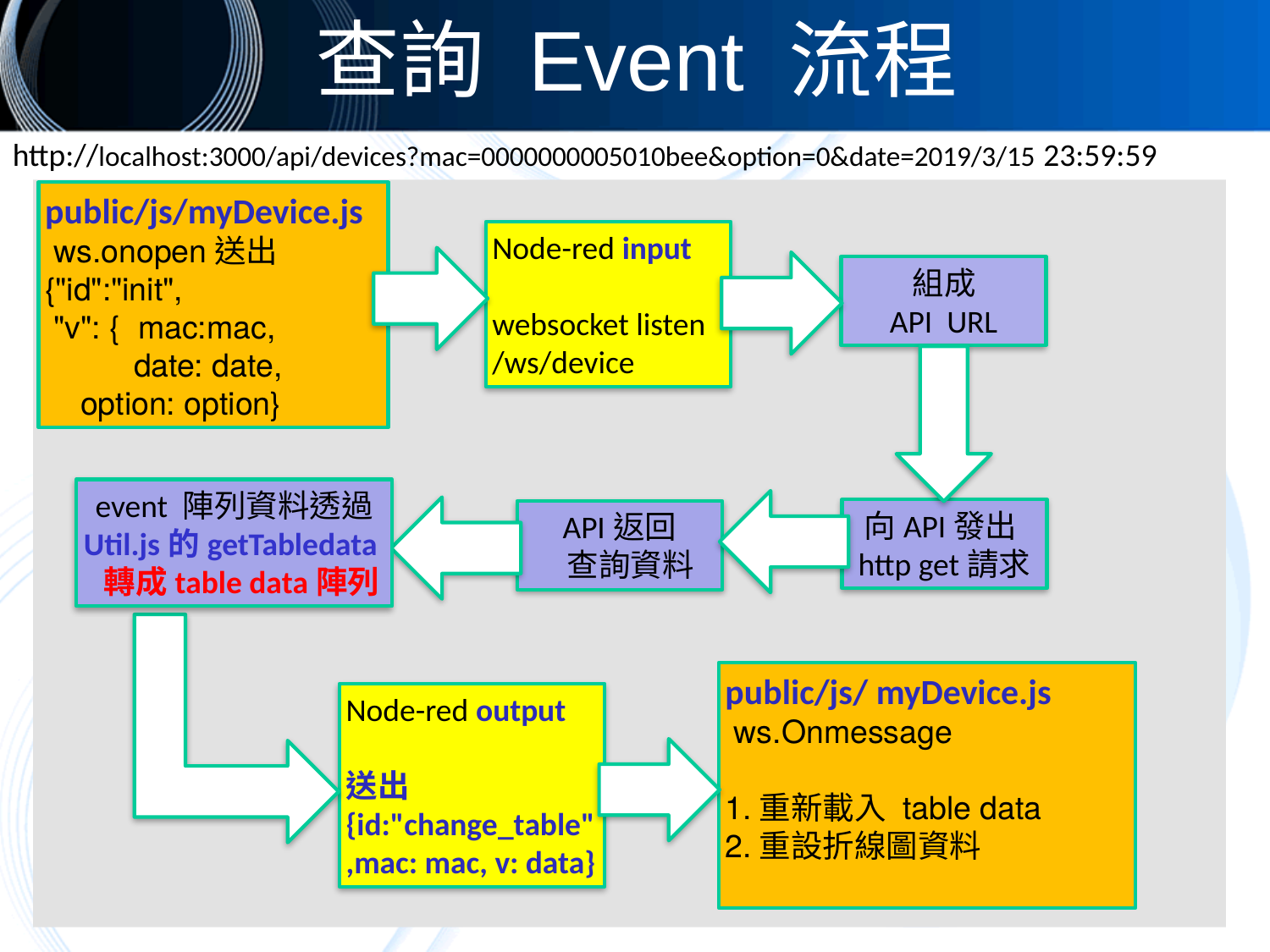

# 查詢 Event 流程
http://localhost:3000/api/devices?mac=0000000005010bee&option=0&date=2019/3/15 23:59:59
msg.payload.option
public/js/myDevice.js
 ws.onopen送出
{"id":"init",
 "v": {  mac:mac,
          date: date,
    option: option}
Node-red input

websocket listen
/ws/device

        組成
API  URL

event 陣列資料透過
Util.js的getTabledata
 轉成table data陣列

向API發出http get請求
API返回
     查詢資料

public/js/ myDevice.js
 ws.Onmessage

1.重新載入 table data
2.重設折線圖資料

Node-red output
送出{id:"change_table",mac: mac, v: data}